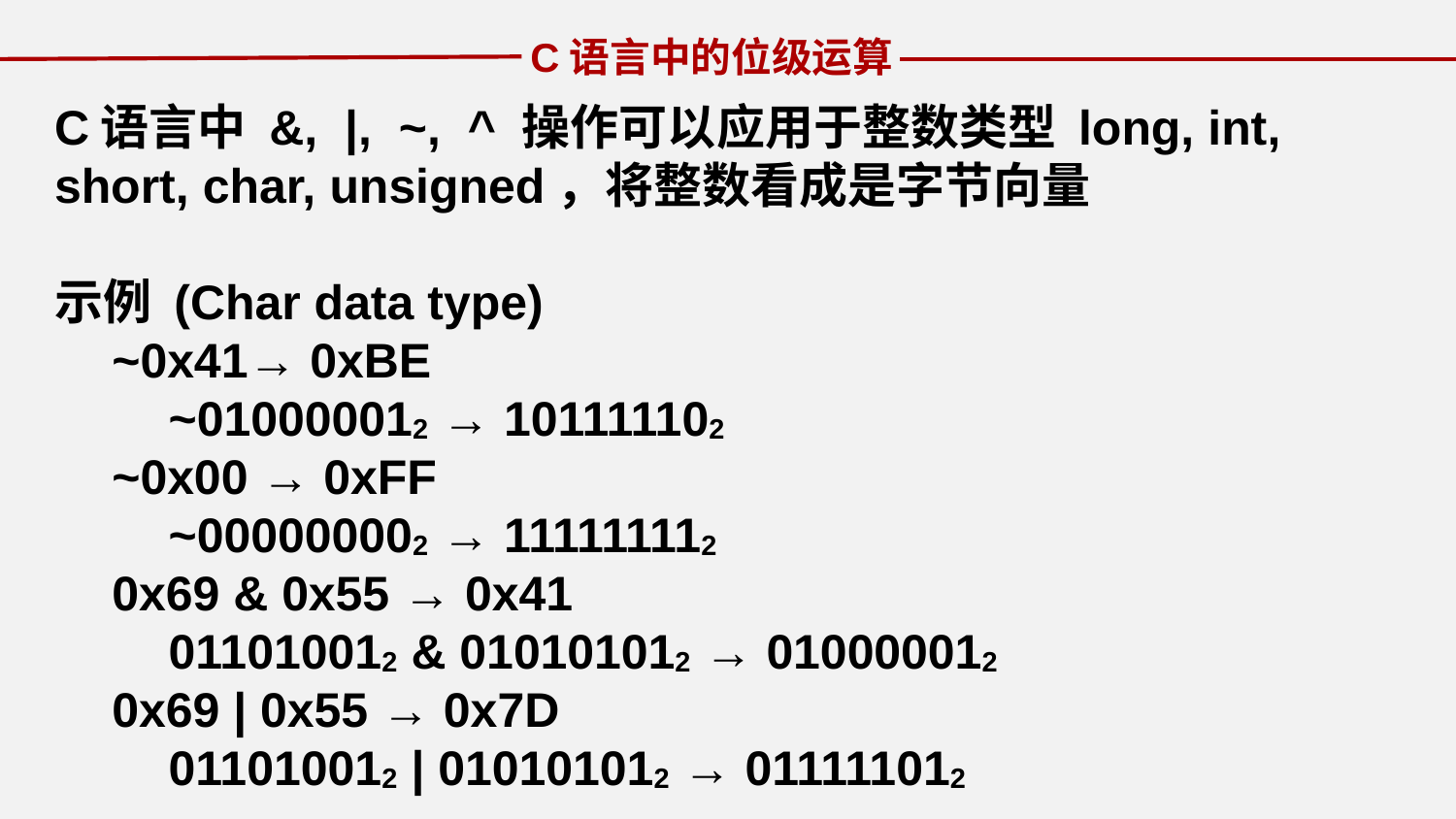

C语言中的位级运算
C语言中 &,  |,  ~,  ^ 操作可以应用于整数类型 long, int, short, char, unsigned，将整数看成是字节向量

示例 (Char data type)
~0x41→ 0xBE
~010000012 → 101111102
~0x00 → 0xFF
~000000002 → 111111112
0x69 & 0x55 → 0x41
011010012 & 010101012 → 010000012
0x69 | 0x55 → 0x7D
011010012 | 010101012 → 011111012
标签文字
标签文字